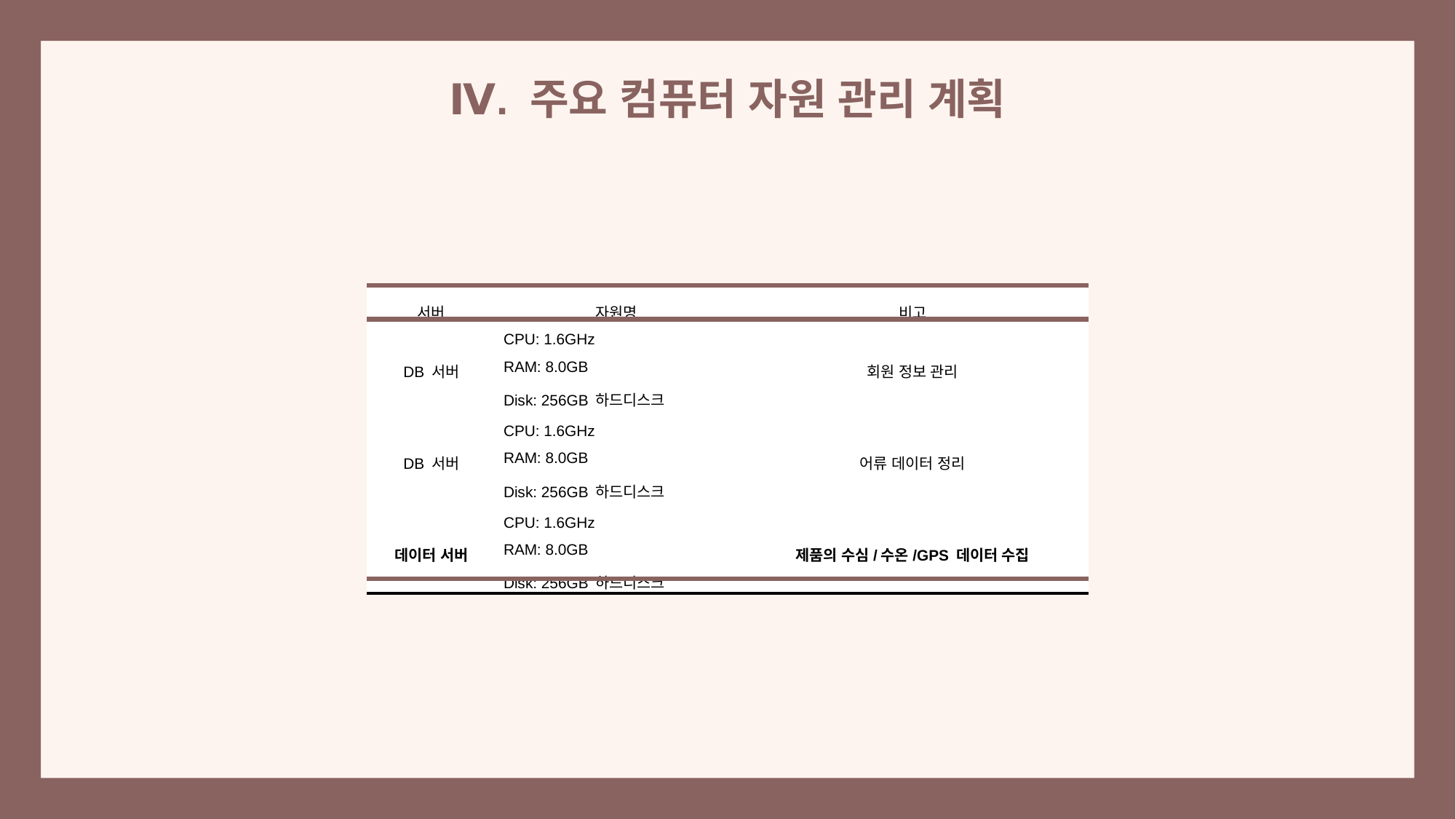

Ⅳ. 주요 컴퓨터 자원 관리 계획
| 서버 | 자원명 | 비고 |
| --- | --- | --- |
| DB 서버 | CPU: 1.6GHz RAM: 8.0GB Disk: 256GB 하드디스크 | 회원 정보 관리 |
| DB 서버 | CPU: 1.6GHz RAM: 8.0GB Disk: 256GB 하드디스크 | 어류 데이터 정리 |
| 데이터 서버 | CPU: 1.6GHz RAM: 8.0GB Disk: 256GB 하드디스크 | 제품의 수심/수온/GPS 데이터 수집 |